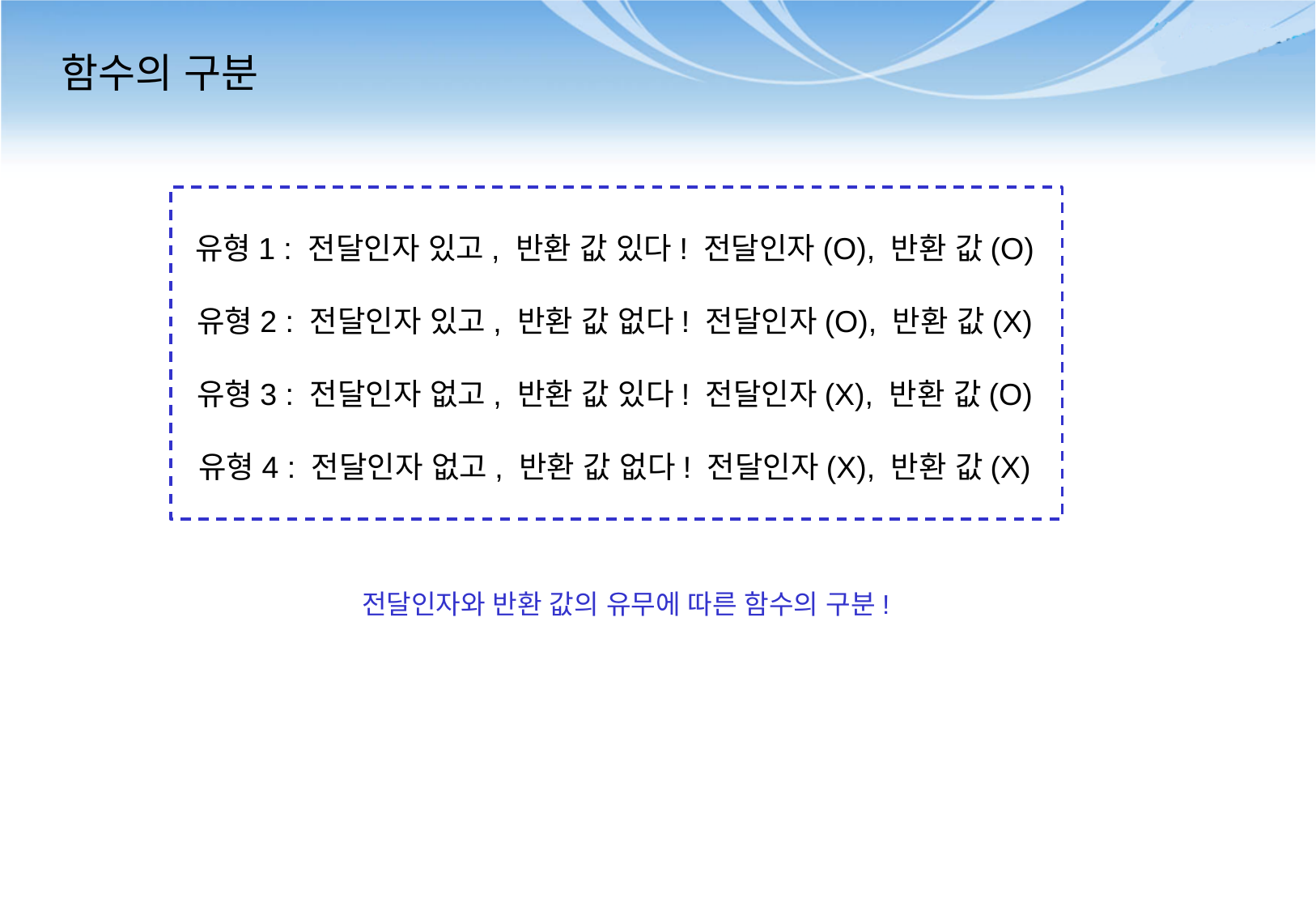

# 함수의 구분

유형1 : 전달인자 있고, 반환 값 있다! 전달인자(O), 반환 값(O)
유형2 : 전달인자 있고, 반환 값 없다! 전달인자(O), 반환 값(X)
유형3 : 전달인자 없고, 반환 값 있다! 전달인자(X), 반환 값(O)
유형4 : 전달인자 없고, 반환 값 없다! 전달인자(X), 반환 값(X)
전달인자와 반환 값의 유무에 따른 함수의 구분!